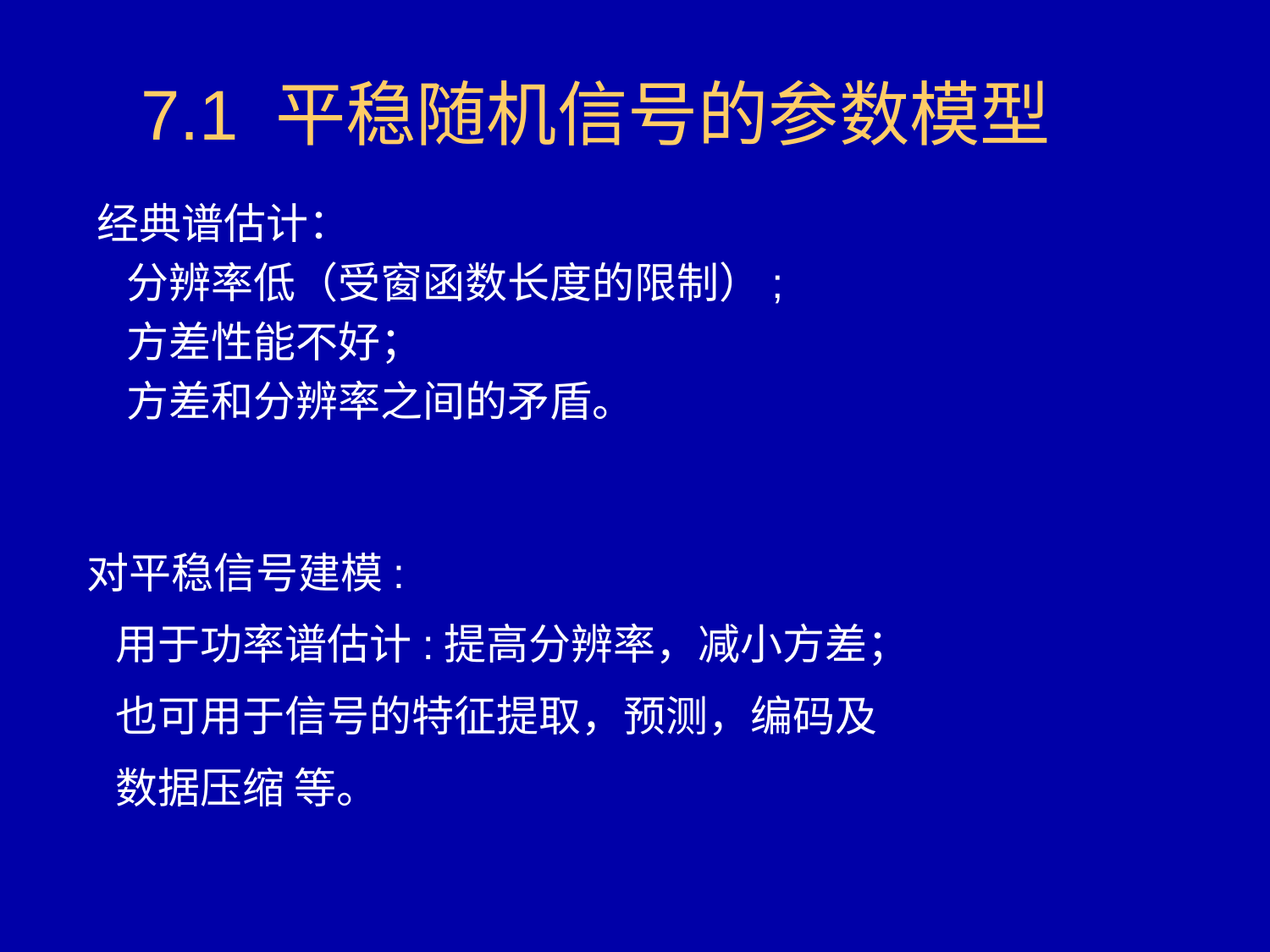

7.1 平稳随机信号的参数模型
经典谱估计：
  分辨率低（受窗函数长度的限制）;
  方差性能不好；
  方差和分辨率之间的矛盾。
对平稳信号建模:
  用于功率谱估计:提高分辨率，减小方差；
  也可用于信号的特征提取，预测，编码及
  数据压缩 等。